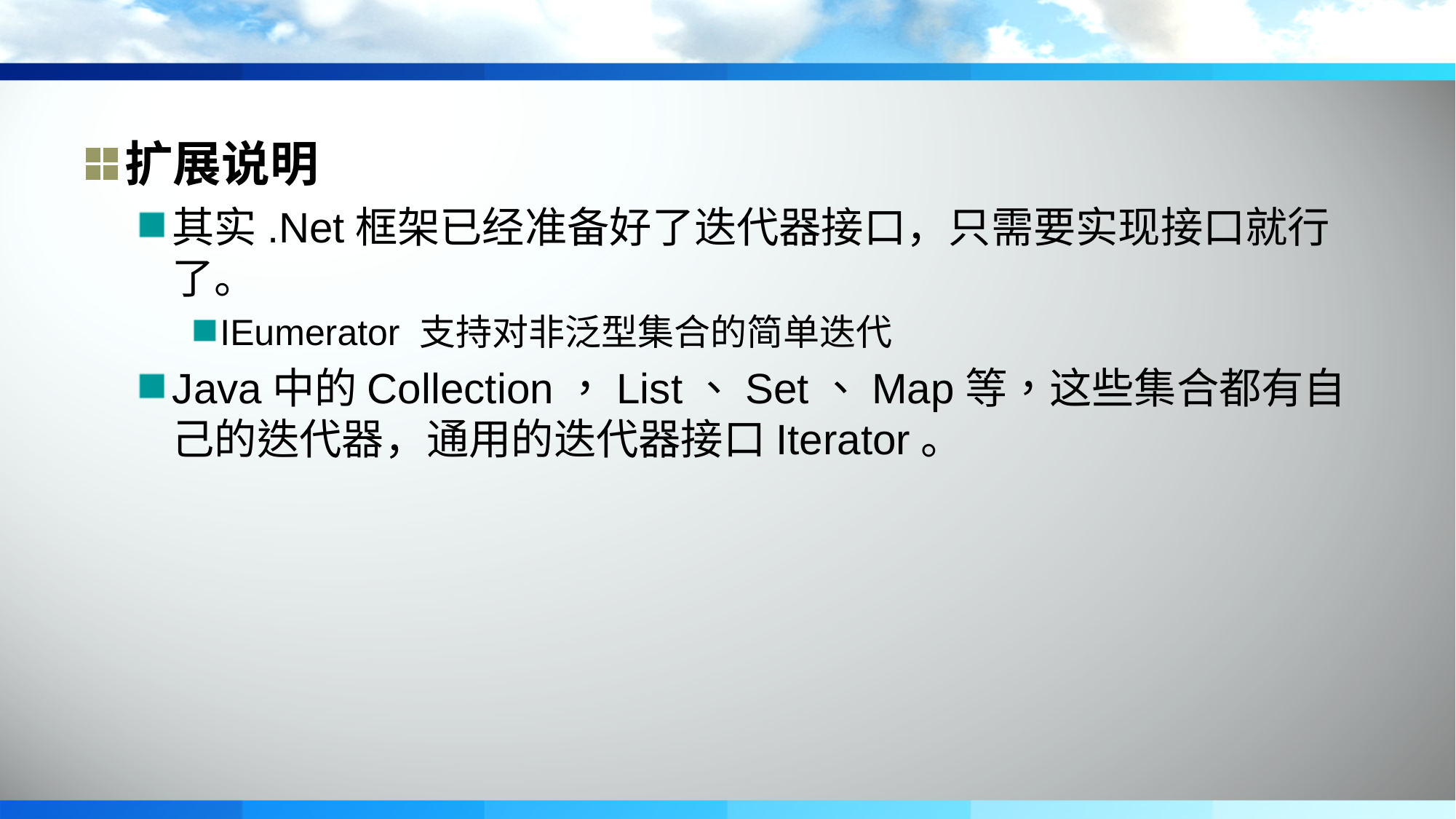

扩展说明
其实.Net框架已经准备好了迭代器接口，只需要实现接口就行了。
IEumerator 支持对非泛型集合的简单迭代
Java中的Collection，List、Set、Map等，这些集合都有自己的迭代器，通用的迭代器接口Iterator。